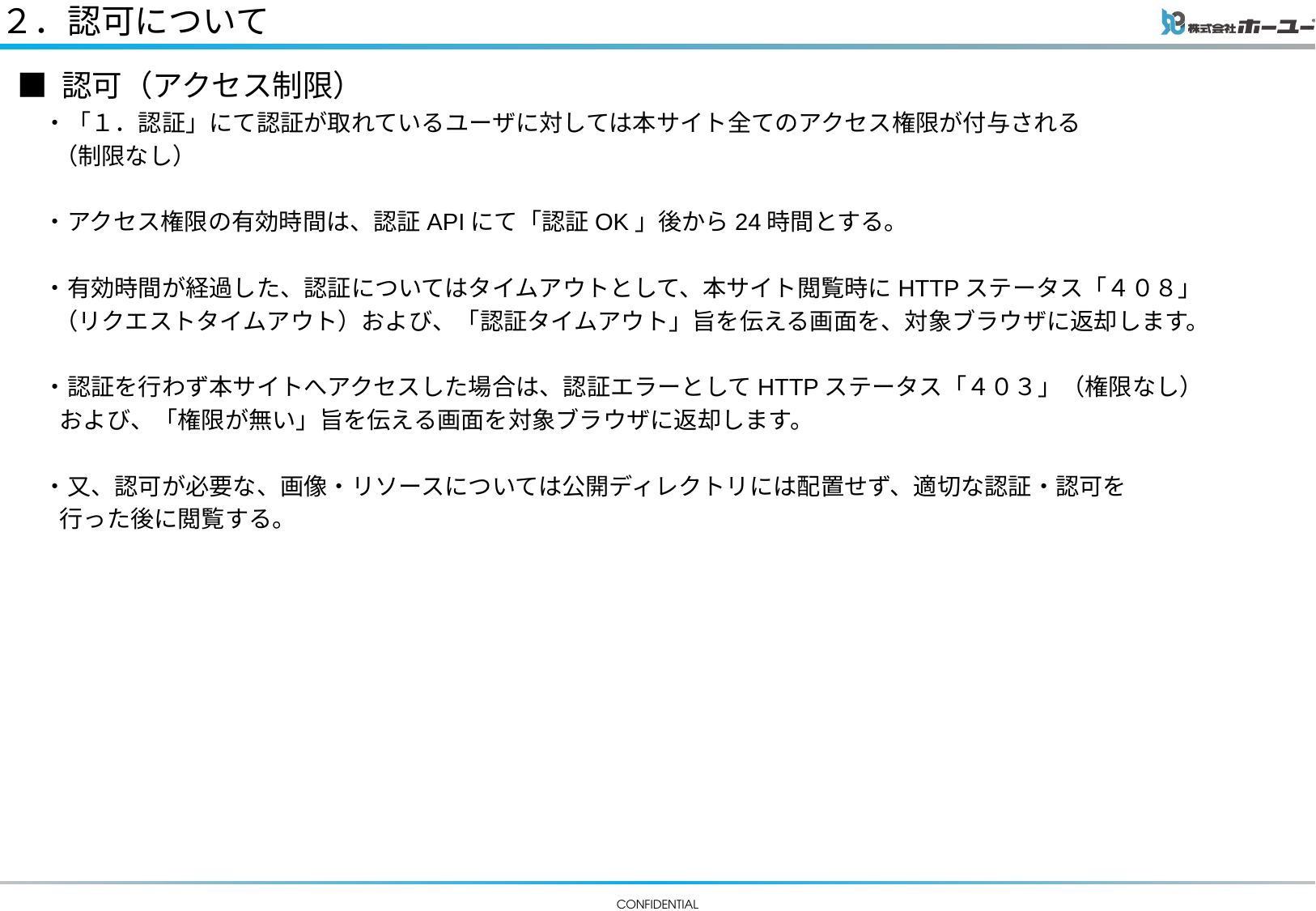

# ２．認可について
■ 認可（アクセス制限）
    ・「１．認証」にて認証が取れているユーザに対しては本サイト全てのアクセス権限が付与される
      （制限なし）

    ・アクセス権限の有効時間は、認証APIにて「認証OK」後から24時間とする。

    ・有効時間が経過した、認証についてはタイムアウトとして、本サイト閲覧時にHTTPステータス「４０８」
      （リクエストタイムアウト）および、「認証タイムアウト」旨を伝える画面を、対象ブラウザに返却します。

    ・認証を行わず本サイトへアクセスした場合は、認証エラーとしてHTTPステータス「４０３」（権限なし）
       および、「権限が無い」旨を伝える画面を対象ブラウザに返却します。

    ・又、認可が必要な、画像・リソースについては公開ディレクトリには配置せず、適切な認証・認可を
       行った後に閲覧する。